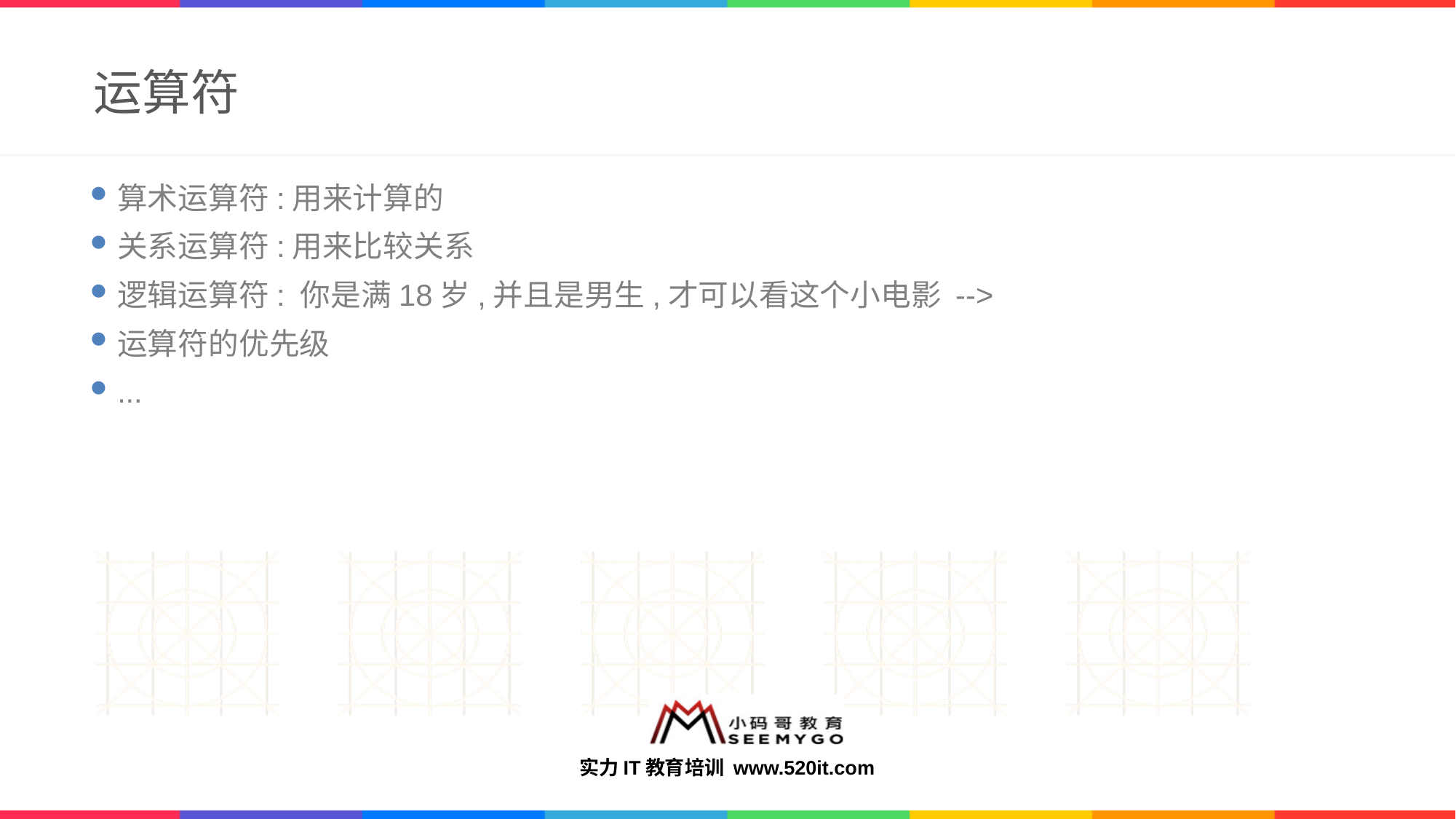

# 运算符
算术运算符:用来计算的
关系运算符:用来比较关系
逻辑运算符: 你是满18岁,并且是男生,才可以看这个小电影 -->
运算符的优先级
...